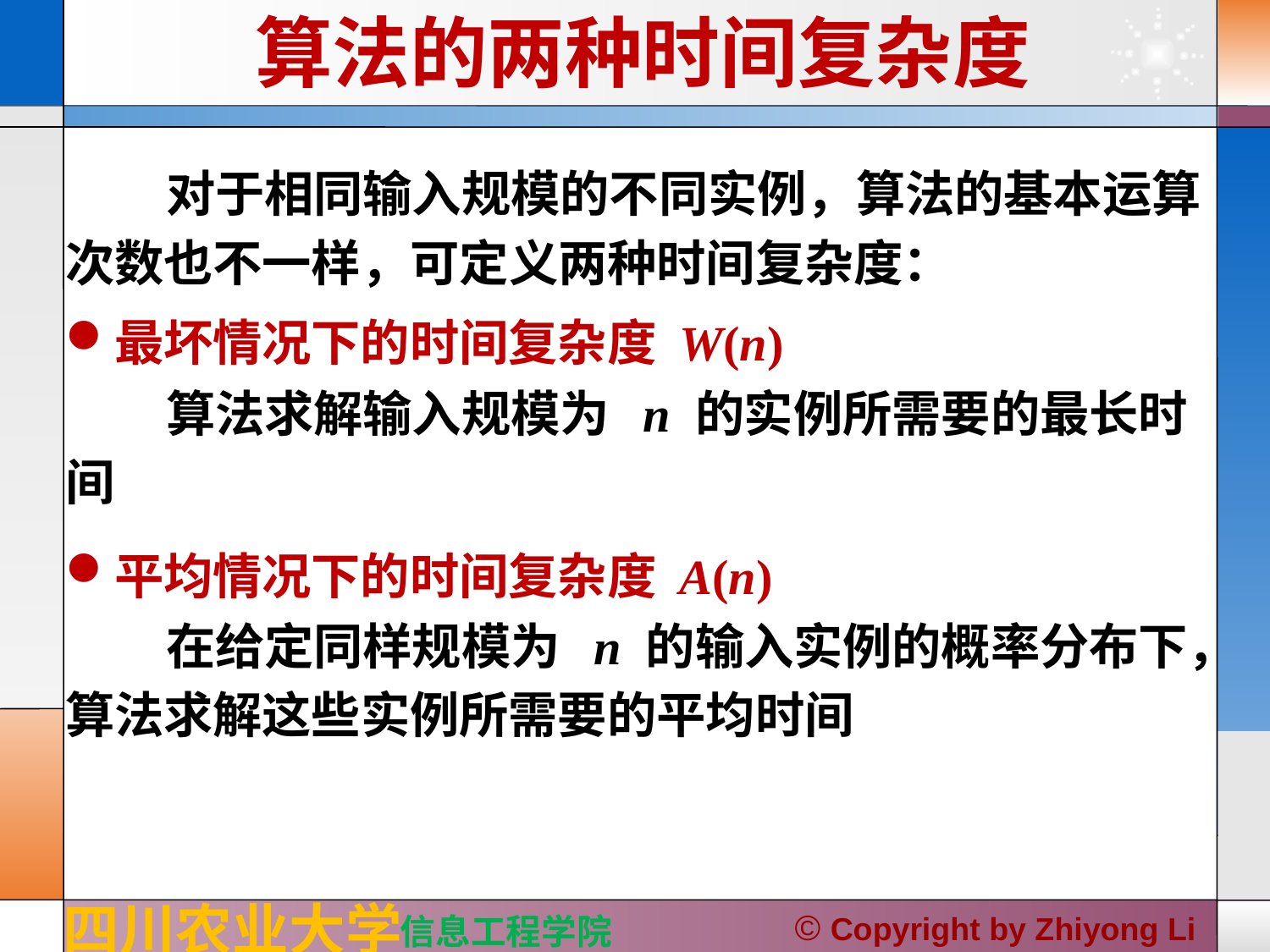

# 算法的两种时间复杂度
        对于相同输入规模的不同实例，算法的基本运算次数也不一样，可定义两种时间复杂度：
最坏情况下的时间复杂度 W(n)
        算法求解输入规模为  n 的实例所需要的最长时间
平均情况下的时间复杂度 A(n)
        在给定同样规模为  n 的输入实例的概率分布下，算法求解这些实例所需要的平均时间